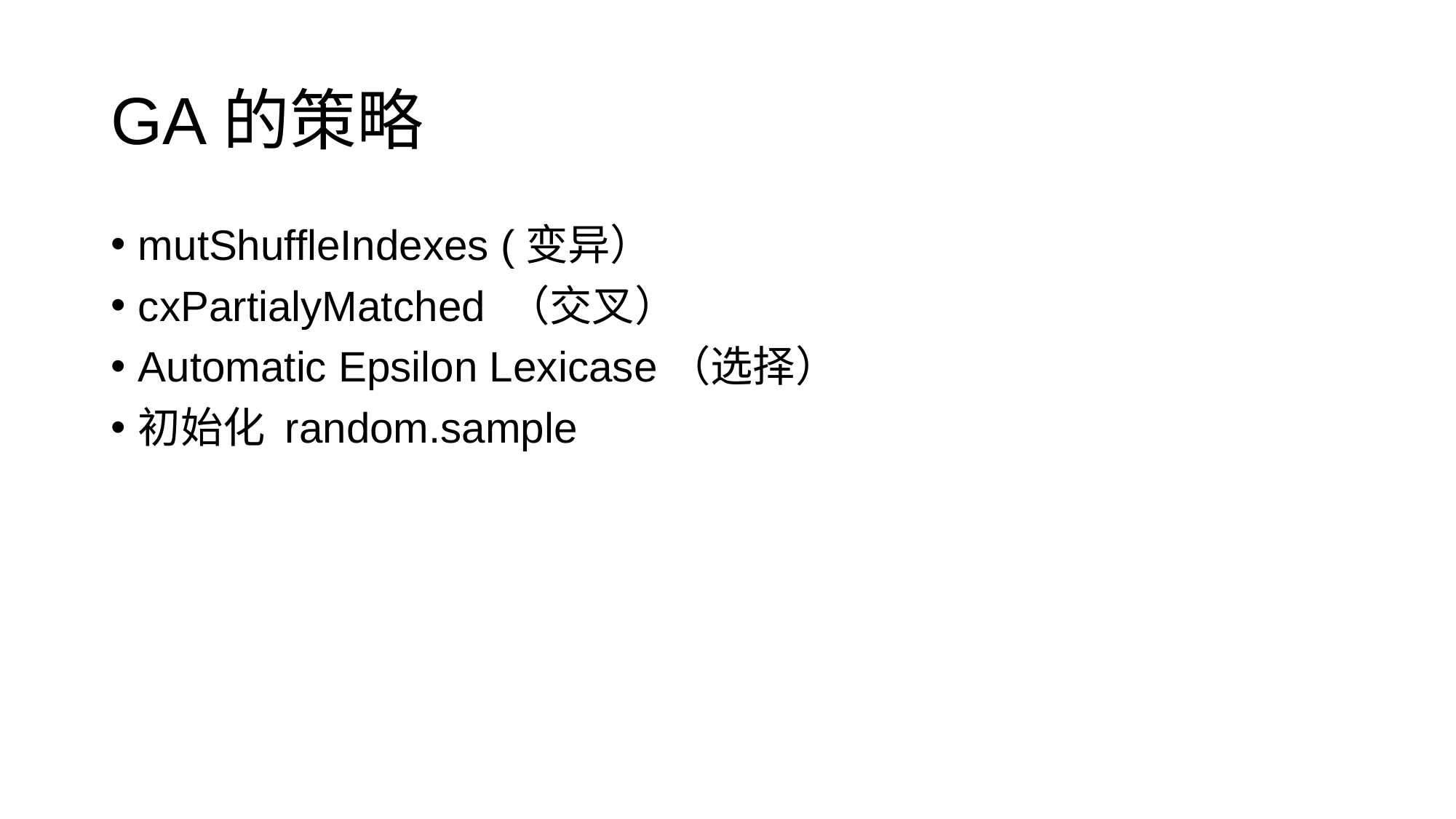

# GA的策略
mutShuffleIndexes (变异）
cxPartialyMatched （交叉）
Automatic Epsilon Lexicase（选择）
初始化 random.sample